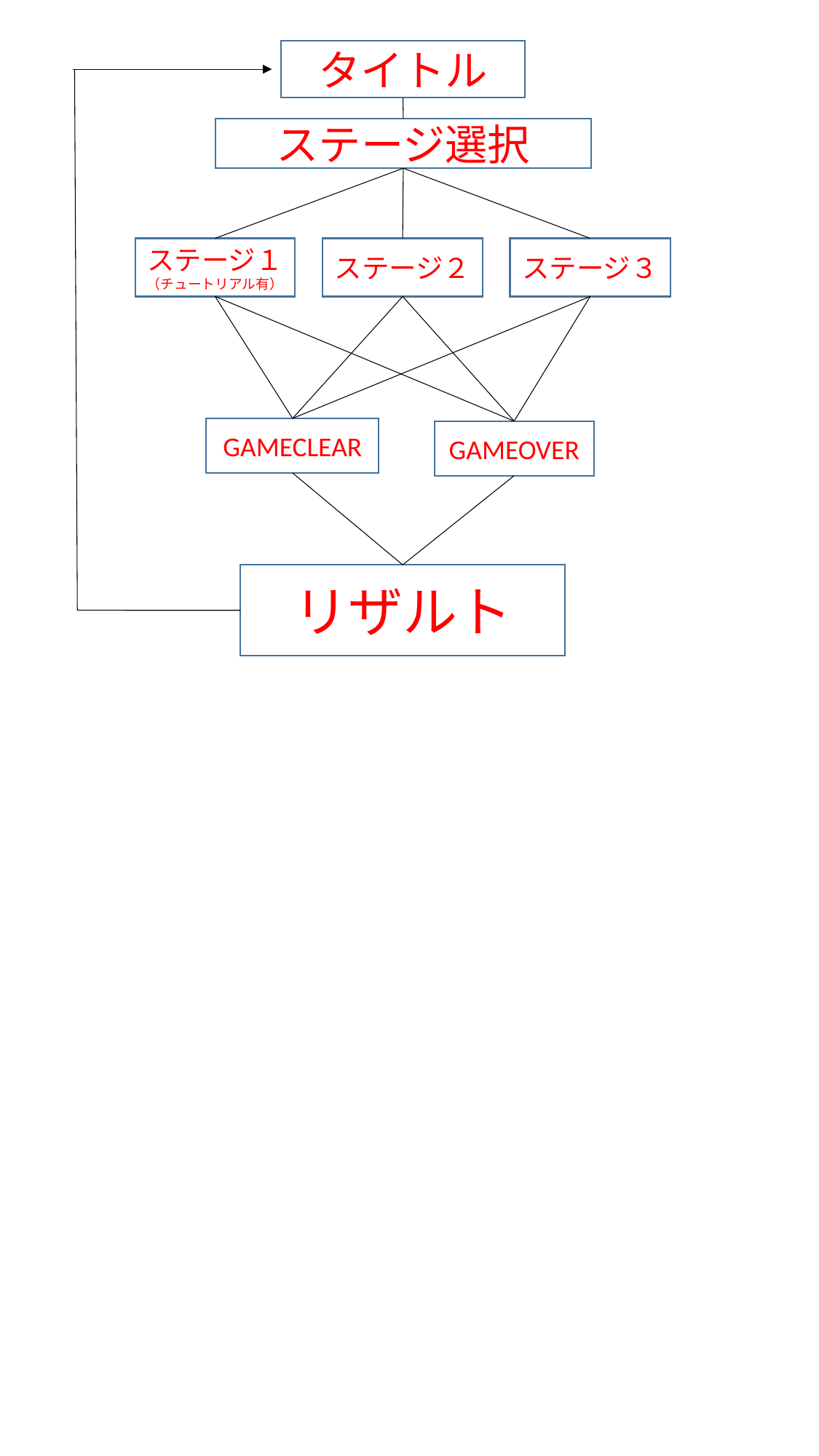

タイトル
ステージ選択
ステージ１
（チュートリアル有）
ステージ２
ステージ３
GAMECLEAR
GAMEOVER
リザルト